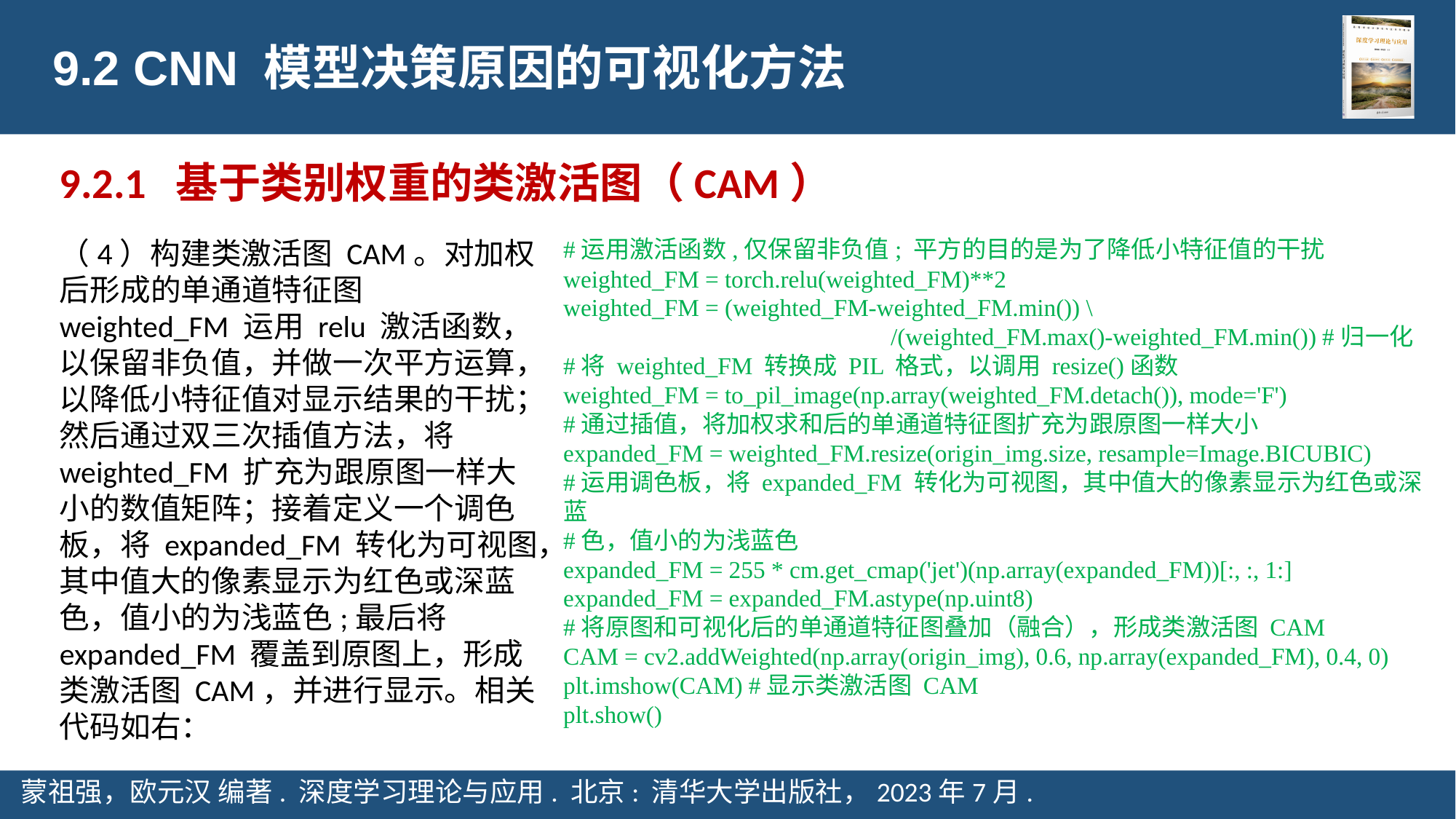

9.2 CNN 模型决策原因的可视化方法
9.2.1  基于类别权重的类激活图（CAM）
（4）构建类激活图 CAM。对加权后形成的单通道特征图 weighted_FM 运用 relu 激活函数，以保留非负值，并做一次平方运算，以降低小特征值对显示结果的干扰；然后通过双三次插值方法，将 weighted_FM 扩充为跟原图一样大小的数值矩阵；接着定义一个调色板，将 expanded_FM 转化为可视图，其中值大的像素显示为红色或深蓝色，值小的为浅蓝色;最后将 expanded_FM 覆盖到原图上，形成类激活图 CAM，并进行显示。相关代码如右：
#运用激活函数,仅保留非负值; 平方的目的是为了降低小特征值的干扰
weighted_FM = torch.relu(weighted_FM)**2
weighted_FM = (weighted_FM-weighted_FM.min()) \
			/(weighted_FM.max()-weighted_FM.min()) #归一化
#将 weighted_FM 转换成 PIL 格式，以调用 resize()函数
weighted_FM = to_pil_image(np.array(weighted_FM.detach()), mode='F')
#通过插值，将加权求和后的单通道特征图扩充为跟原图一样大小
expanded_FM = weighted_FM.resize(origin_img.size, resample=Image.BICUBIC)
#运用调色板，将 expanded_FM 转化为可视图，其中值大的像素显示为红色或深蓝
#色，值小的为浅蓝色
expanded_FM = 255 * cm.get_cmap('jet')(np.array(expanded_FM))[:, :, 1:]
expanded_FM = expanded_FM.astype(np.uint8)
#将原图和可视化后的单通道特征图叠加（融合），形成类激活图 CAM
CAM = cv2.addWeighted(np.array(origin_img), 0.6, np.array(expanded_FM), 0.4, 0)
plt.imshow(CAM) #显示类激活图 CAM
plt.show()